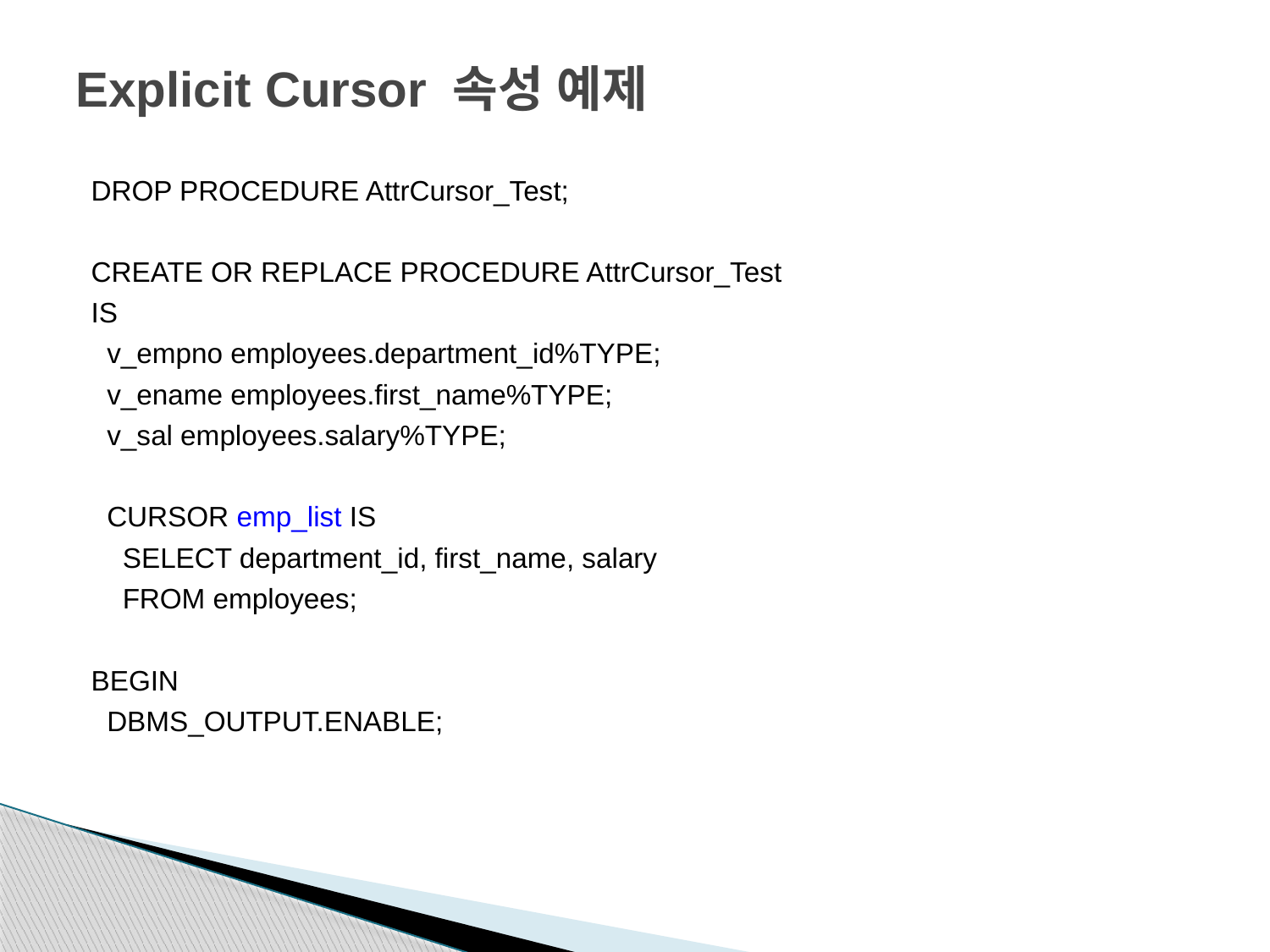

# Explicit Cursor 속성 예제
DROP PROCEDURE AttrCursor_Test;

CREATE OR REPLACE PROCEDURE AttrCursor_Test
IS
  v_empno employees.department_id%TYPE;
  v_ename employees.first_name%TYPE;
  v_sal employees.salary%TYPE;

  CURSOR emp_list IS
    SELECT department_id, first_name, salary
    FROM employees;

BEGIN
  DBMS_OUTPUT.ENABLE;